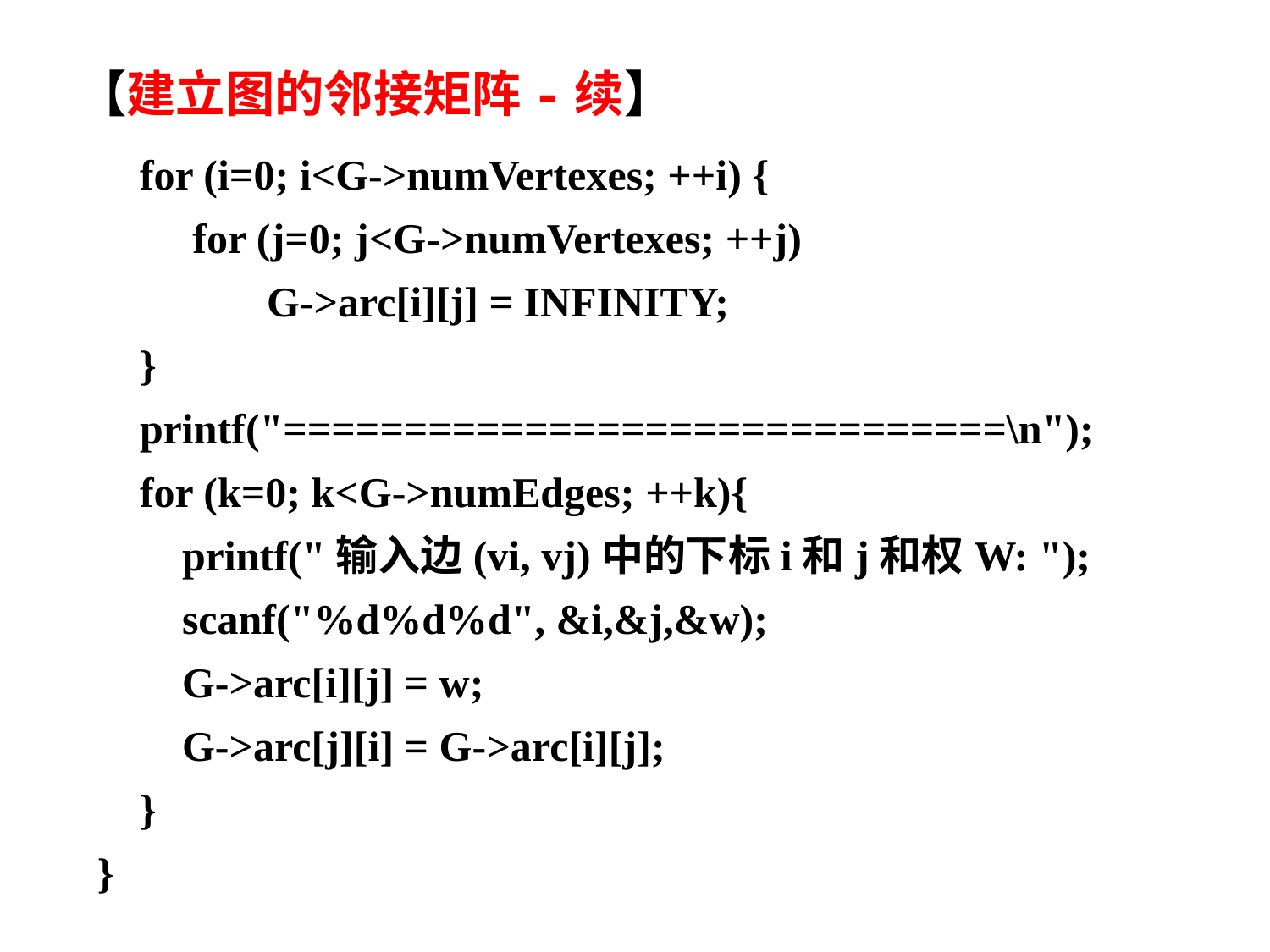

【建立图的邻接矩阵-续】
    for (i=0; i<G->numVertexes; ++i) {
         for (j=0; j<G->numVertexes; ++j)
                G->arc[i][j] = INFINITY;
    }
    printf("==============================\n");
    for (k=0; k<G->numEdges; ++k){
        printf("输入边(vi, vj)中的下标i和j和权W: ");
        scanf("%d%d%d", &i,&j,&w);
        G->arc[i][j] = w;
        G->arc[j][i] = G->arc[i][j];
    }
}